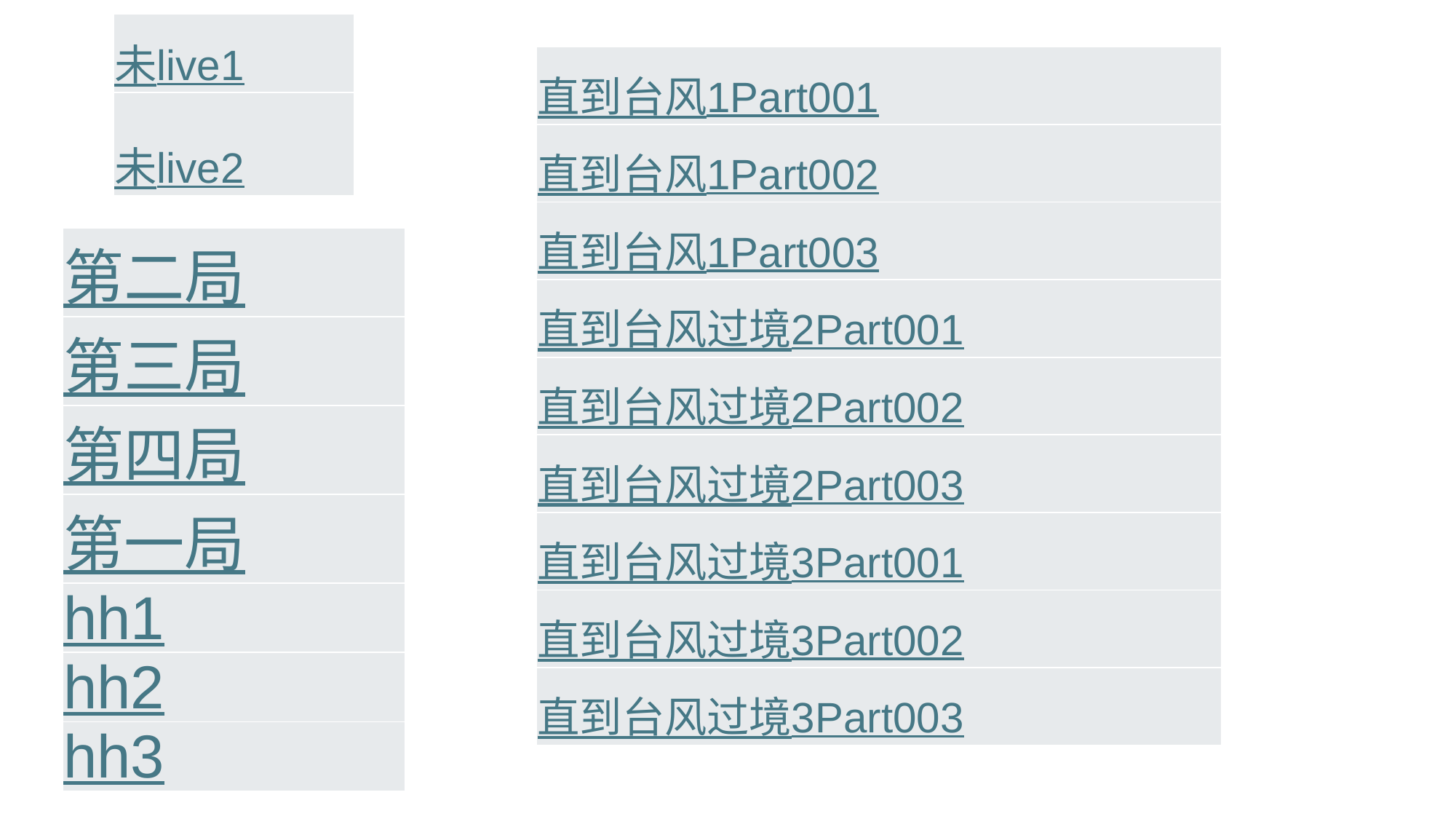

| 未live1 |
| --- |
| 未live2 |
| 直到台风1Part001 |
| --- |
| 直到台风1Part002 |
| 直到台风1Part003 |
| 直到台风过境2Part001 |
| 直到台风过境2Part002 |
| 直到台风过境2Part003 |
| 直到台风过境3Part001 |
| 直到台风过境3Part002 |
| 直到台风过境3Part003 |
| 第二局 |
| --- |
| 第三局 |
| 第四局 |
| 第一局 |
| hh1 |
| hh2 |
| hh3 |